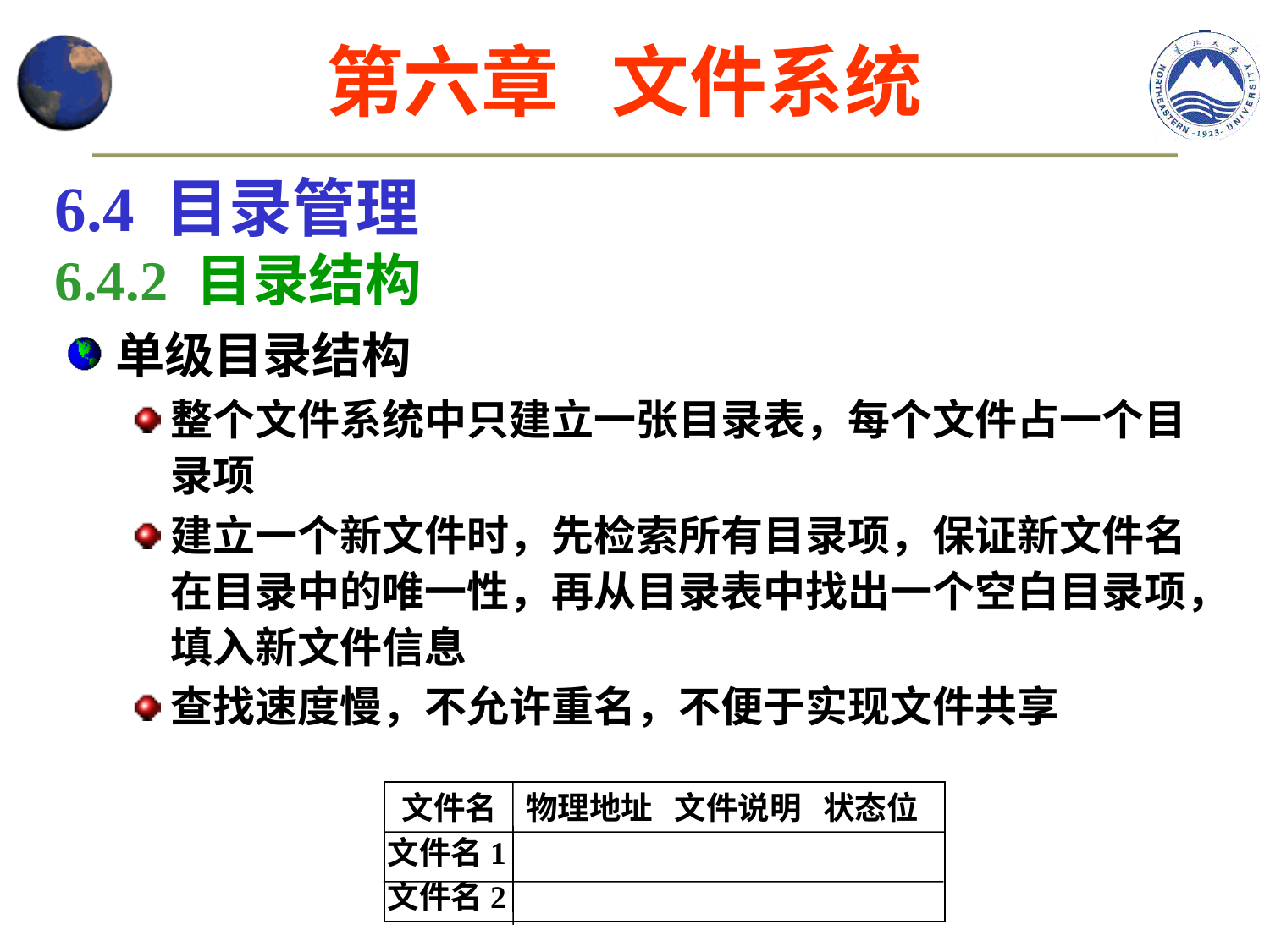

第六章   文件系统
6.4 目录管理
6.4.2 目录结构
单级目录结构
整个文件系统中只建立一张目录表，每个文件占一个目录项
建立一个新文件时，先检索所有目录项，保证新文件名在目录中的唯一性，再从目录表中找出一个空白目录项，填入新文件信息
查找速度慢，不允许重名，不便于实现文件共享
 文件名    物理地址   文件说明   状态位
文件名1
文件名2